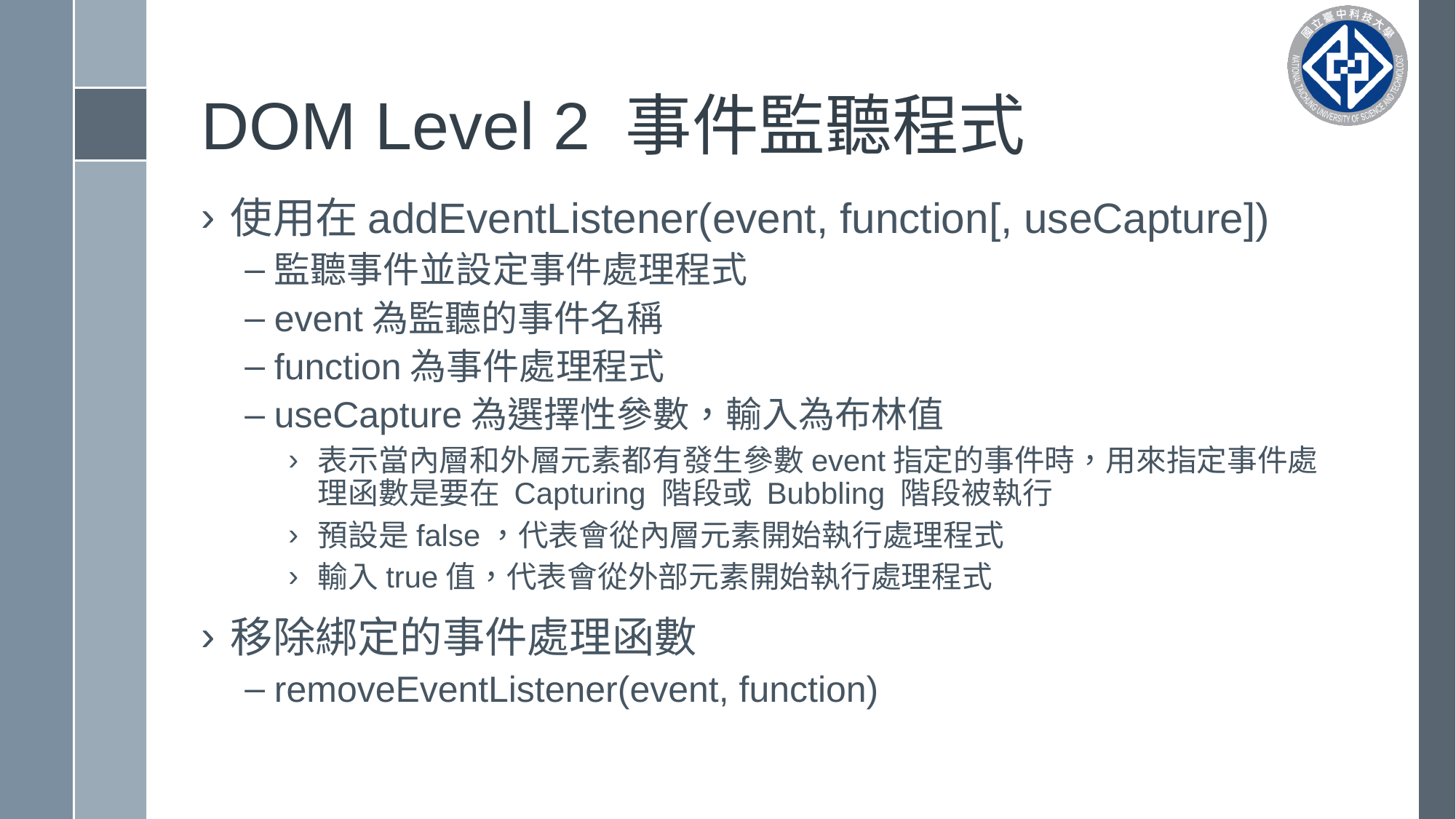

# DOM Level 2 事件監聽程式
使用在addEventListener(event, function[, useCapture])
監聽事件並設定事件處理程式
event為監聽的事件名稱
function為事件處理程式
useCapture為選擇性參數，輸入為布林值
表示當內層和外層元素都有發生參數event指定的事件時，用來指定事件處理函數是要在 Capturing 階段或 Bubbling 階段被執行
預設是false，代表會從內層元素開始執行處理程式
輸入true值，代表會從外部元素開始執行處理程式
移除綁定的事件處理函數
removeEventListener(event, function)